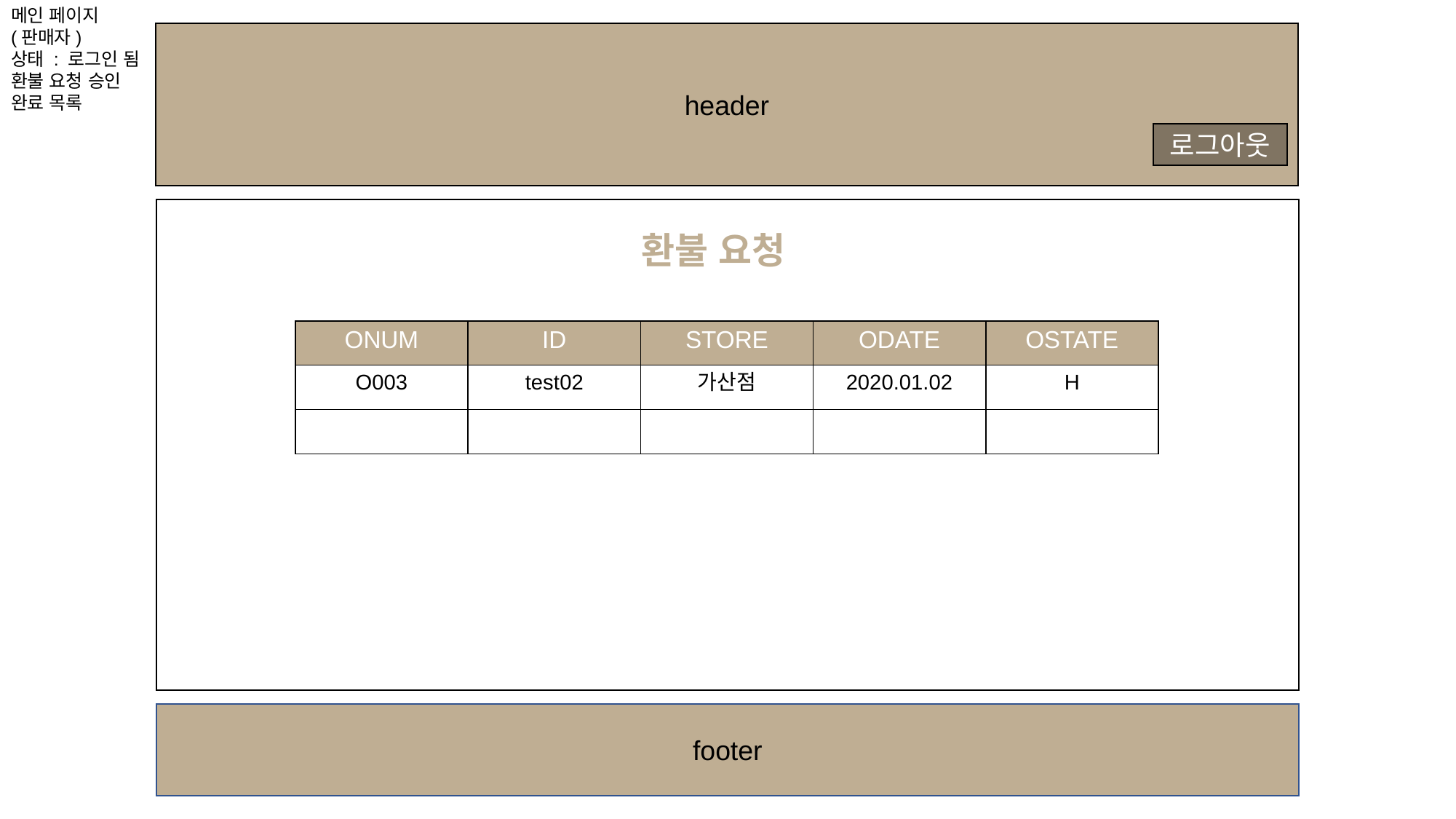

메인 페이지
(판매자)
상태 : 로그인 됨
환불 요청 승인 완료 목록
header
로그아웃

환불 요청
| ONUM | ID | STORE | ODATE | OSTATE |
| --- | --- | --- | --- | --- |
| O003 | test02 | 가산점 | 2020.01.02 | H |
|  |  |  |  |  |
footer